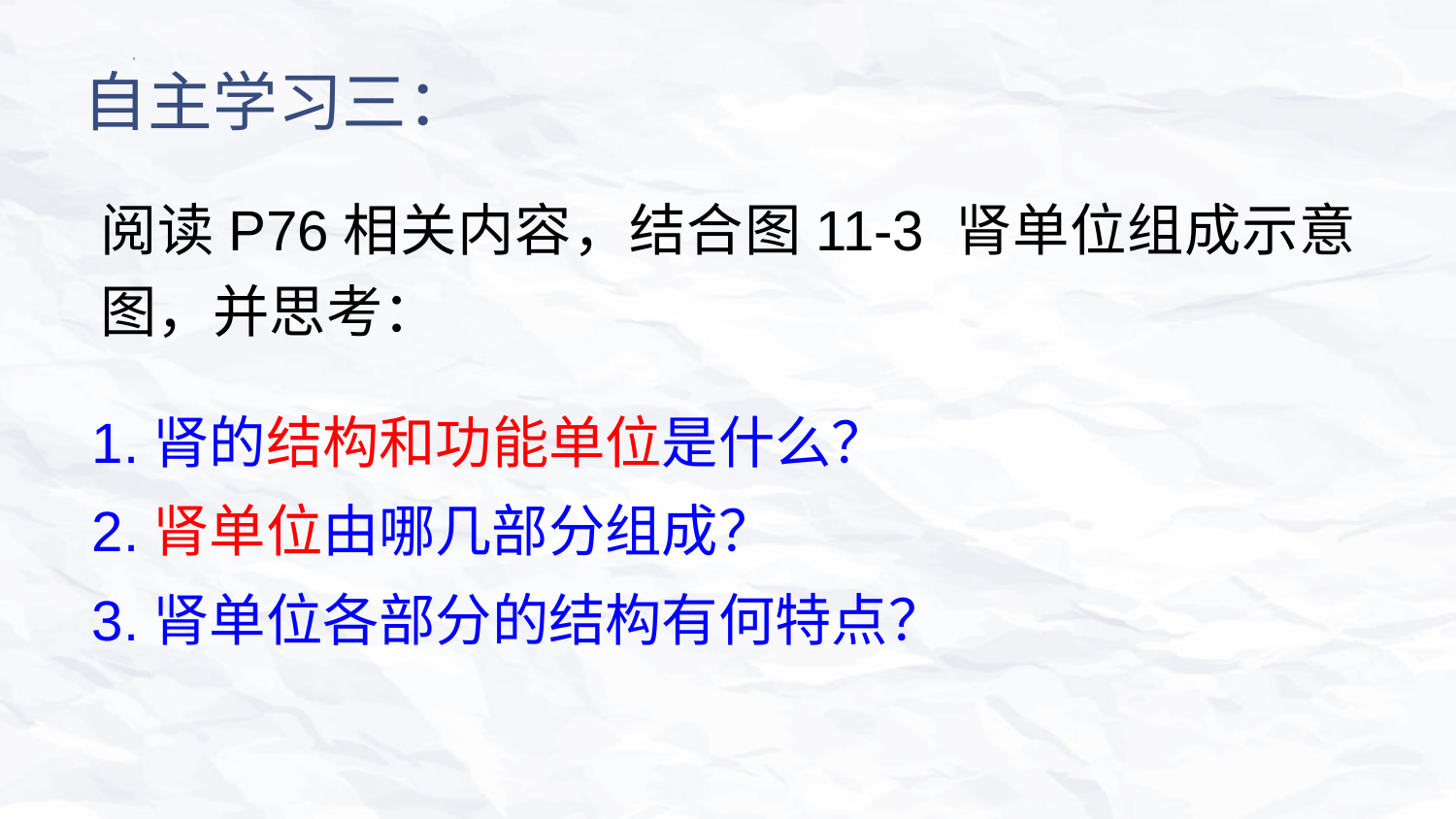

自主学习三：
阅读P76相关内容，结合图11-3 肾单位组成示意图，并思考：
1.肾的结构和功能单位是什么？
2.肾单位由哪几部分组成？
3.肾单位各部分的结构有何特点？